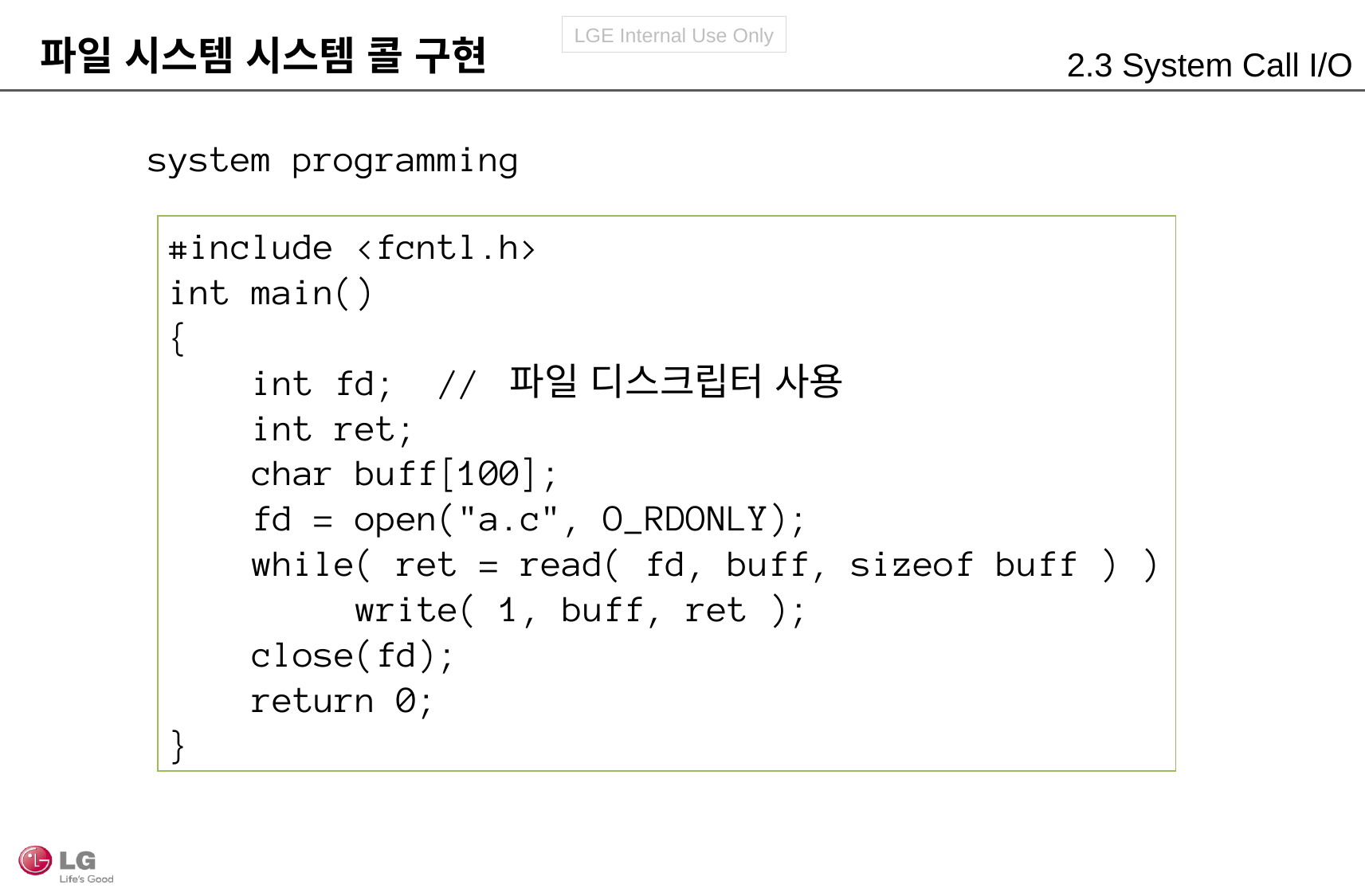

파일 시스템 시스템 콜 구현
2.3 System Call I/O

system programming
#include <fcntl.h>
int main()
{
    int fd;  // 파일 디스크립터 사용
    int ret;
    char buff[100];
    fd = open("a.c", O_RDONLY);
    while( ret = read( fd, buff, sizeof buff ) )
         write( 1, buff, ret );
    close(fd);
    return 0;
}